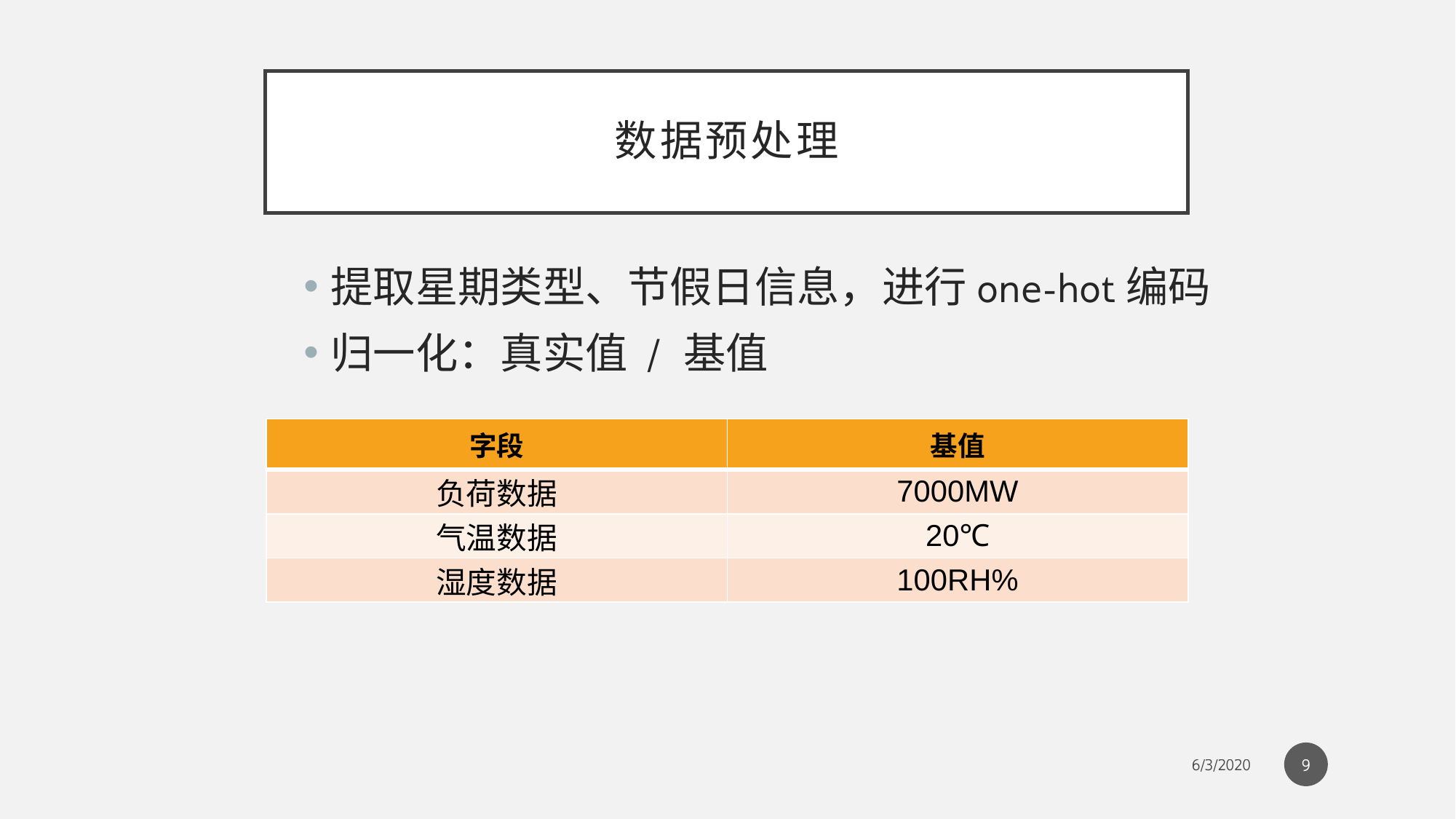

# 数据预处理
提取星期类型、节假日信息，进行one-hot编码
归一化：真实值 / 基值

| 字段 | 基值 |
| --- | --- |
| 负荷数据 | 7000MW |
| 气温数据 | 20℃ |
| 湿度数据 | 100RH% |
9
6/3/2020